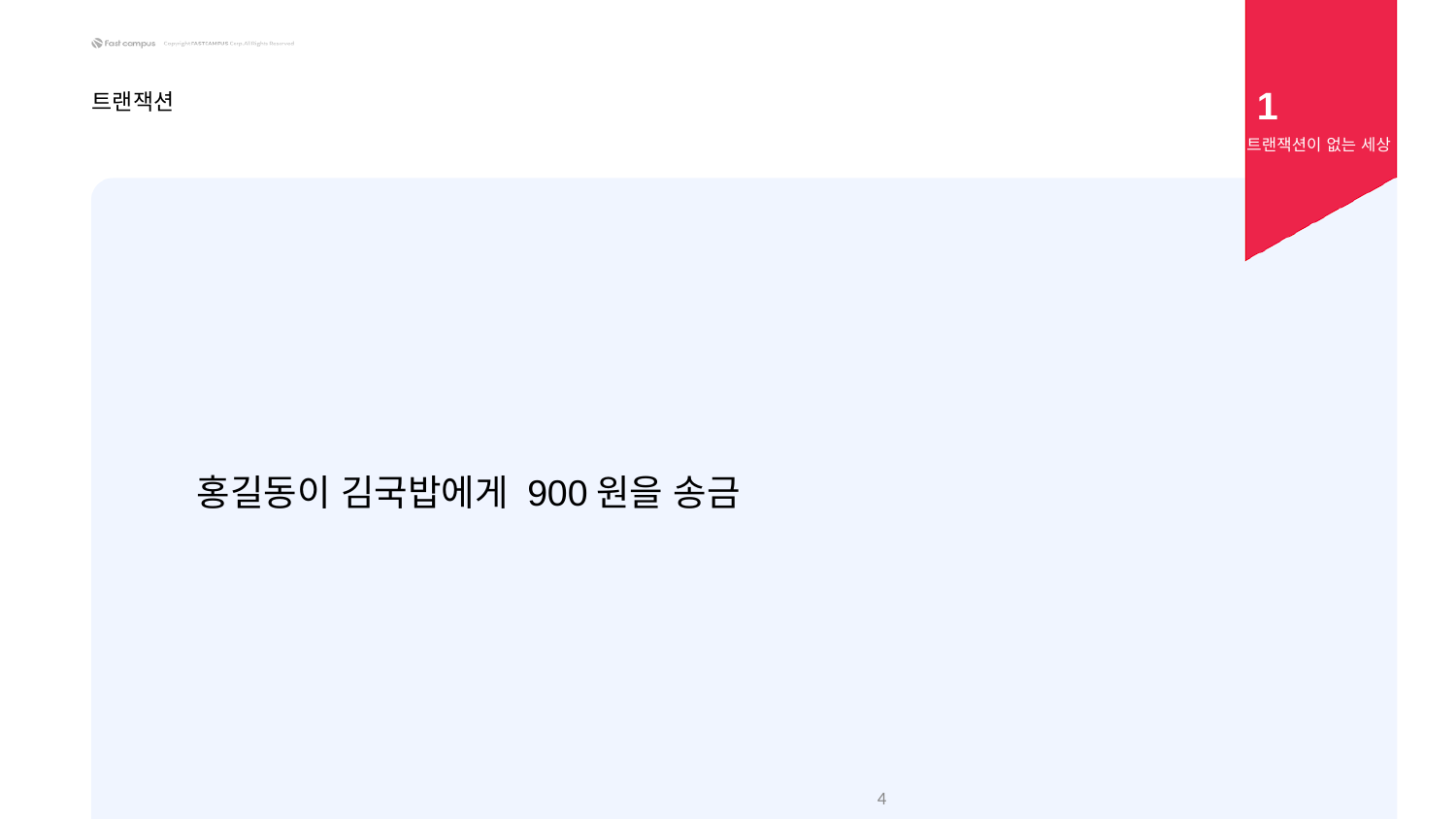

1
트랜잭션
트랜잭션이 없는 세상
홍길동이 김국밥에게 900원을 송금
4